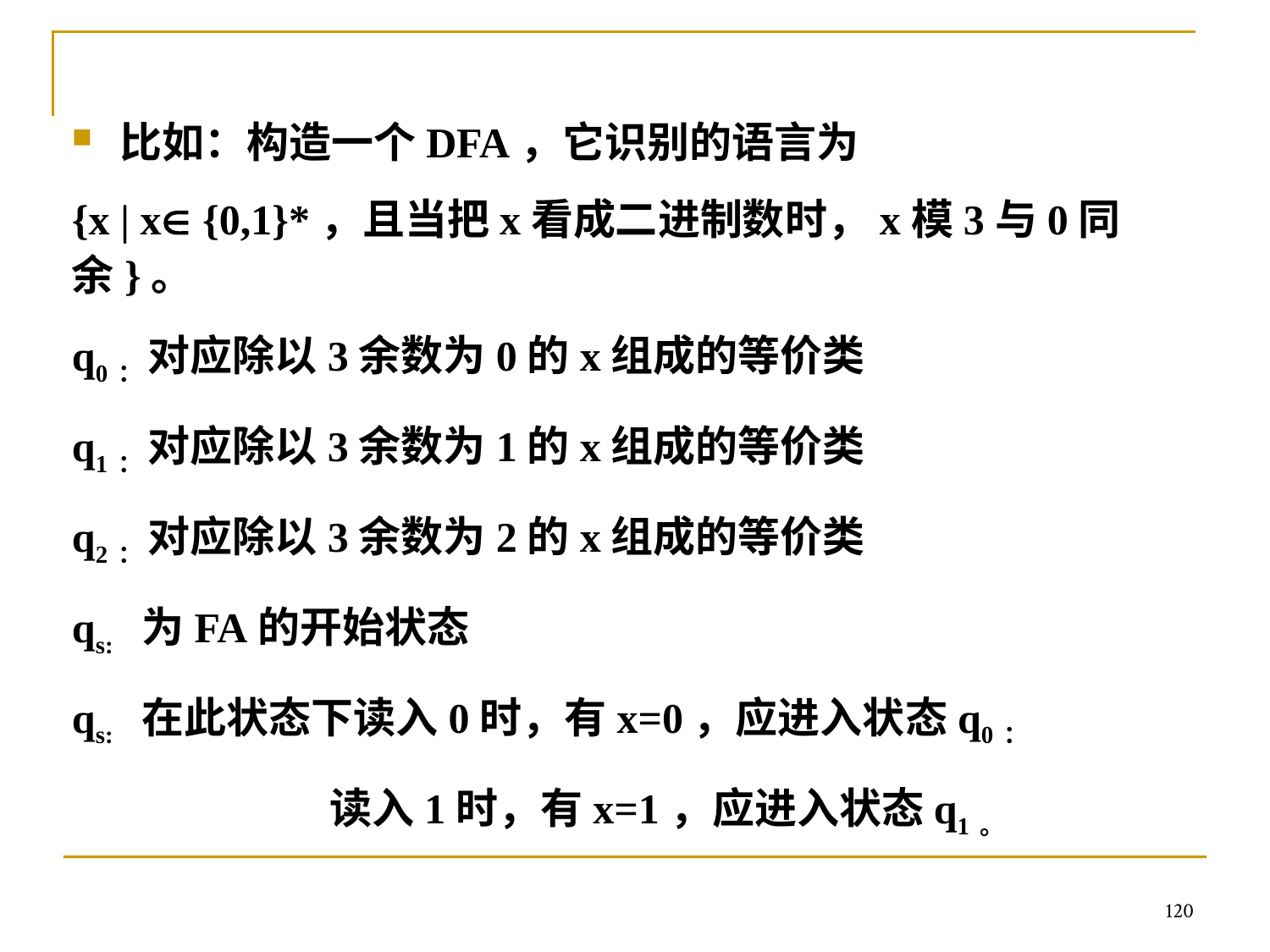

比如：构造一个DFA，它识别的语言为
{x | x∈ {0,1}*，且当把x看成二进制数时，x模3与0同余}。
q0： 对应除以3余数为0的x组成的等价类
q1： 对应除以3余数为1的x组成的等价类
q2： 对应除以3余数为2的x组成的等价类
qs:   为FA的开始状态
qs:   在此状态下读入0时，有x=0，应进入状态q0：
                          读入1时，有x=1，应进入状态q1。

120